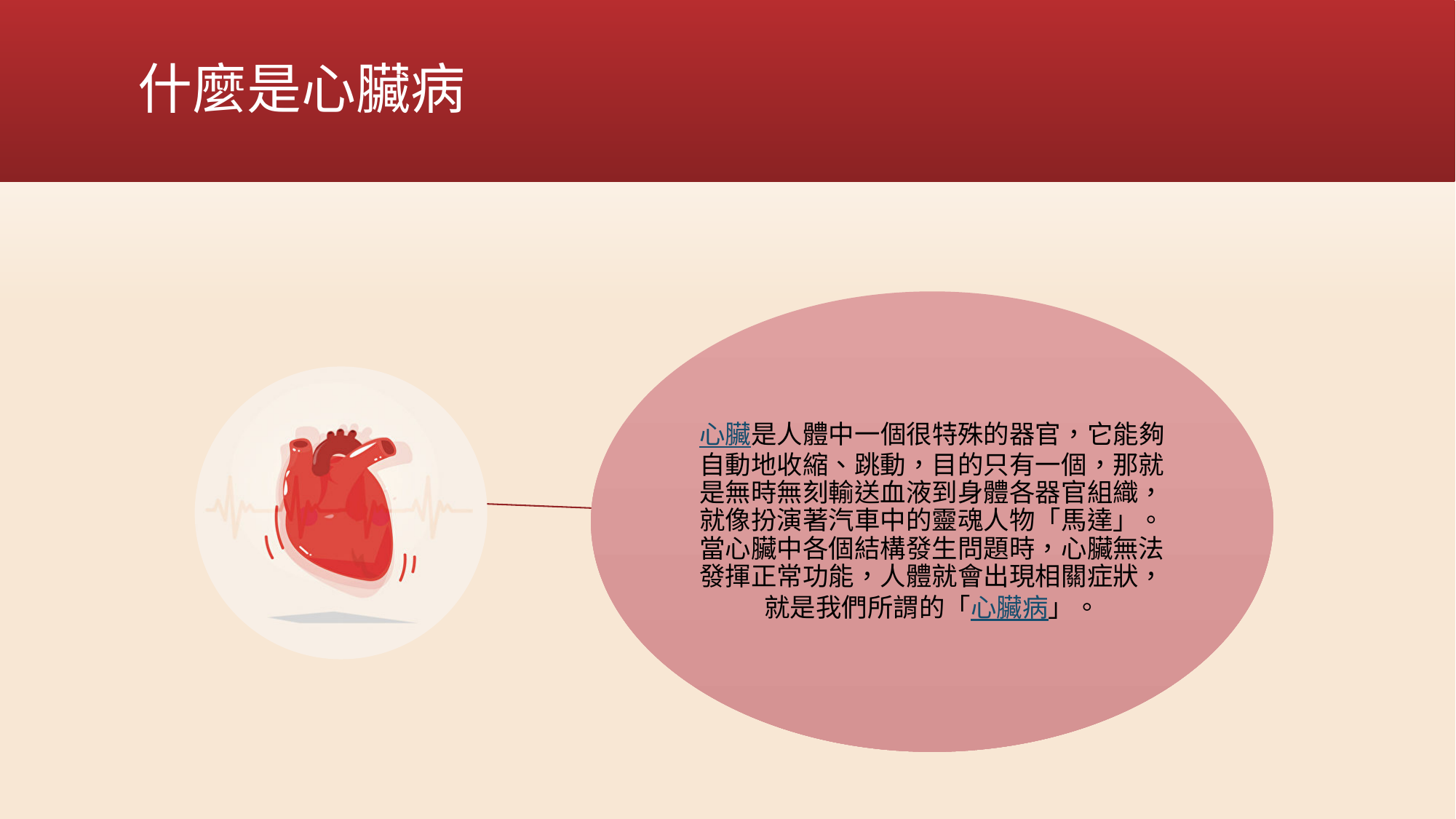

# 什麼是心臟病
心臟是人體中一個很特殊的器官，它能夠自動地收縮、跳動，目的只有一個，那就是無時無刻輸送血液到身體各器官組織，就像扮演著汽車中的靈魂人物「馬達」。當心臟中各個結構發生問題時，心臟無法發揮正常功能，人體就會出現相關症狀，就是我們所謂的「心臟病」。